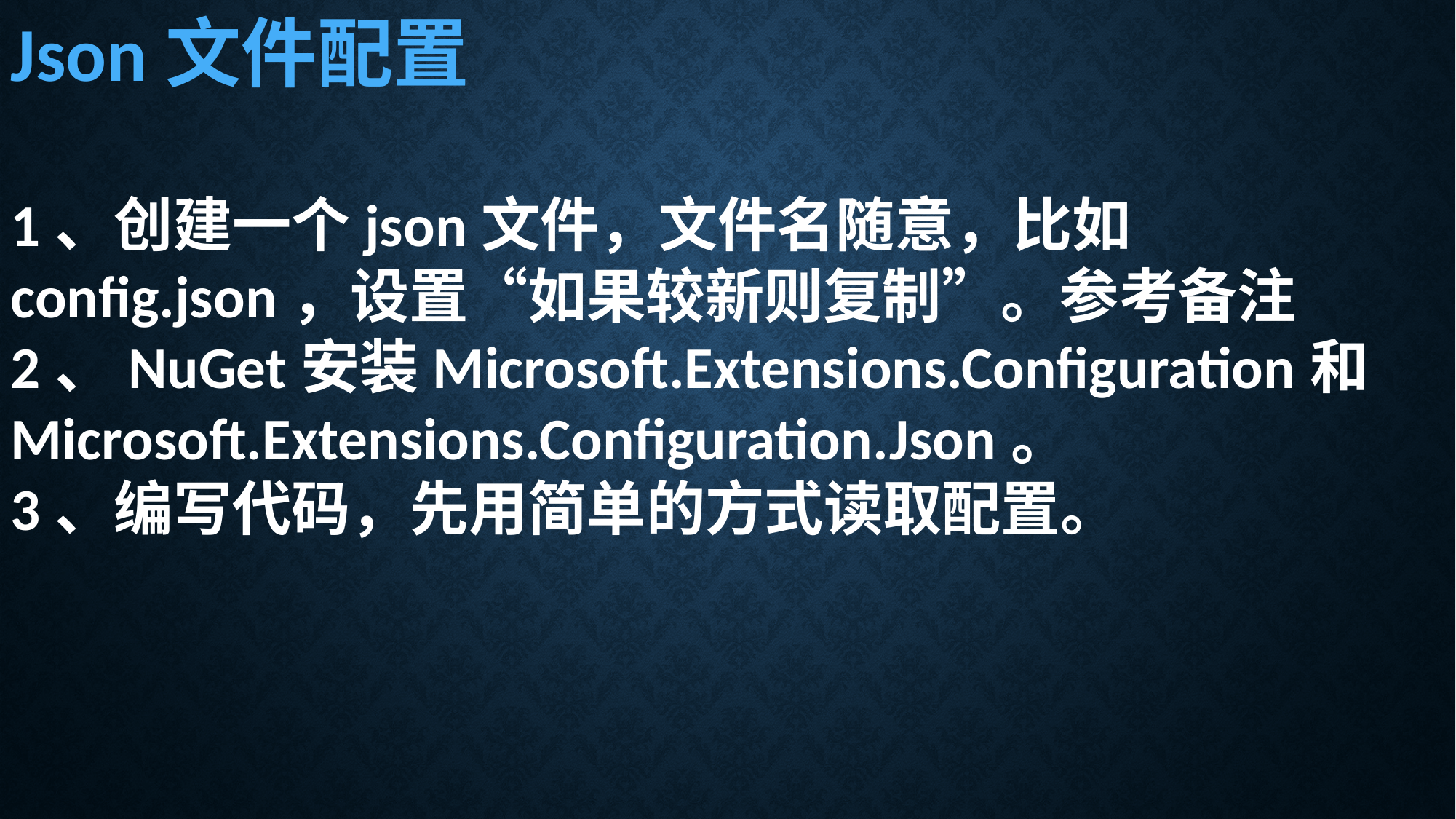

Json文件配置

1、创建一个json文件，文件名随意，比如config.json，设置“如果较新则复制”。参考备注
2、NuGet安装Microsoft.Extensions.Configuration和Microsoft.Extensions.Configuration.Json。
3、编写代码，先用简单的方式读取配置。